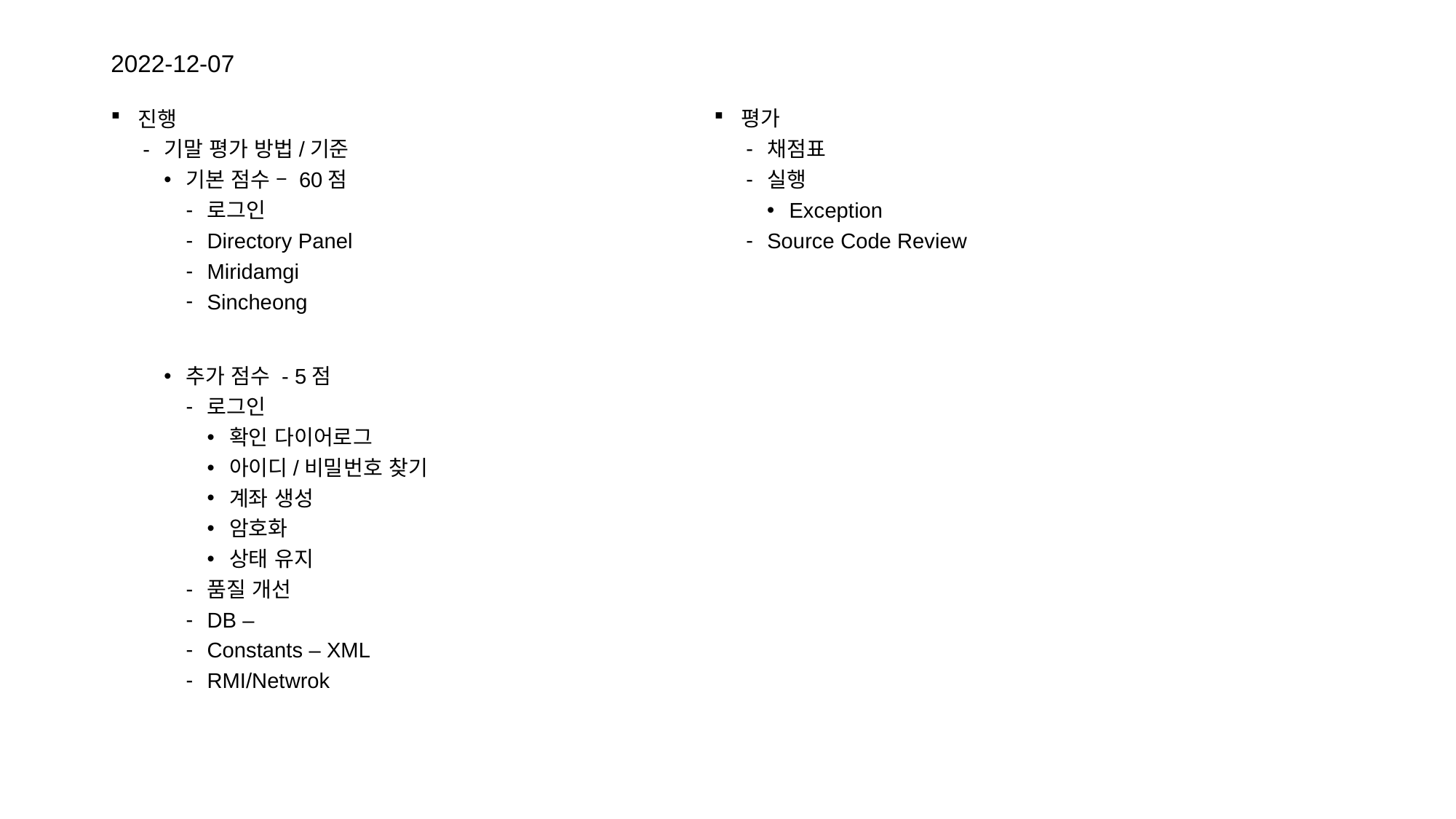

# 2022-12-07
평가
채점표
실행
Exception
Source Code Review
진행
기말 평가 방법/기준
기본 점수 – 60점
로그인
Directory Panel
Miridamgi
Sincheong

추가 점수 - 5점
로그인
확인 다이어로그
아이디/비밀번호 찾기
계좌 생성
암호화
상태 유지
품질 개선
DB –
Constants – XML
RMI/Netwrok